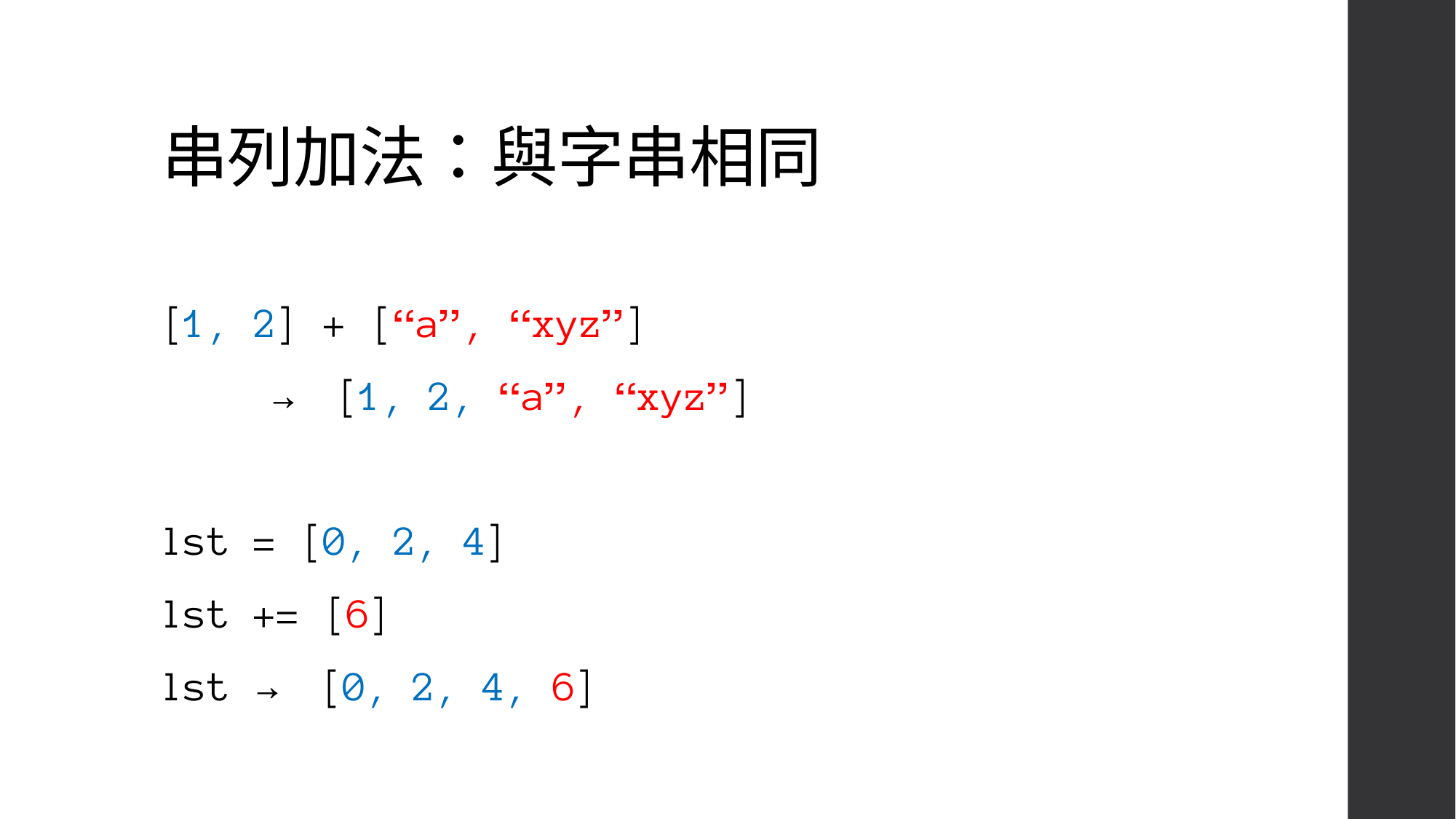

# 串列加法：與字串相同

[1, 2] + [“a”, “xyz”]
	→ [1, 2, “a”, “xyz”]

lst = [0, 2, 4]
lst += [6]
lst → [0, 2, 4, 6]